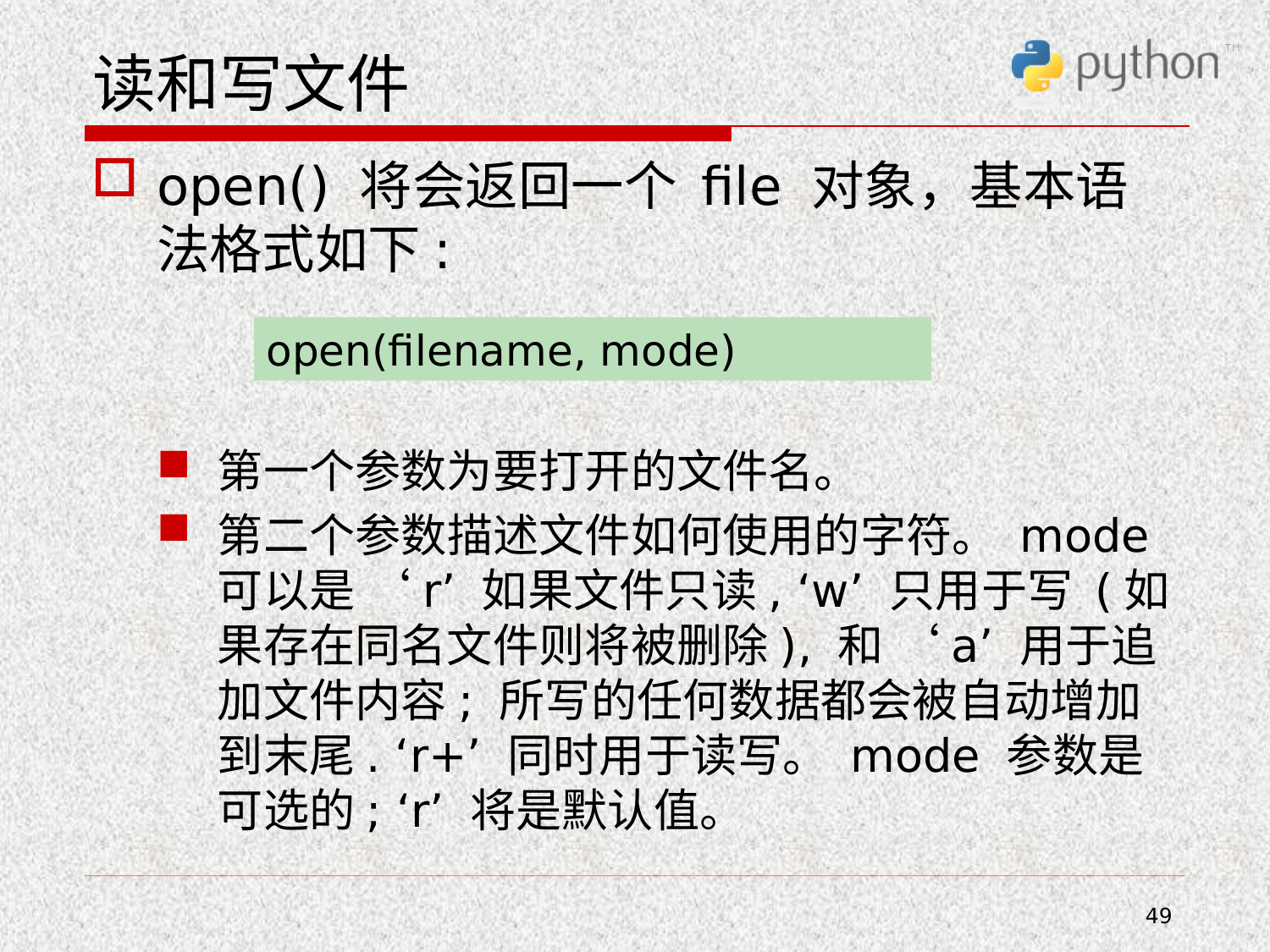

# 读和写文件
open() 将会返回一个 file 对象，基本语法格式如下:

第一个参数为要打开的文件名。
第二个参数描述文件如何使用的字符。 mode 可以是 ‘r’ 如果文件只读, ‘w’ 只用于写 (如果存在同名文件则将被删除), 和 ‘a’ 用于追加文件内容; 所写的任何数据都会被自动增加到末尾. ‘r+’ 同时用于读写。 mode 参数是可选的; ‘r’ 将是默认值。
open(filename, mode)
49